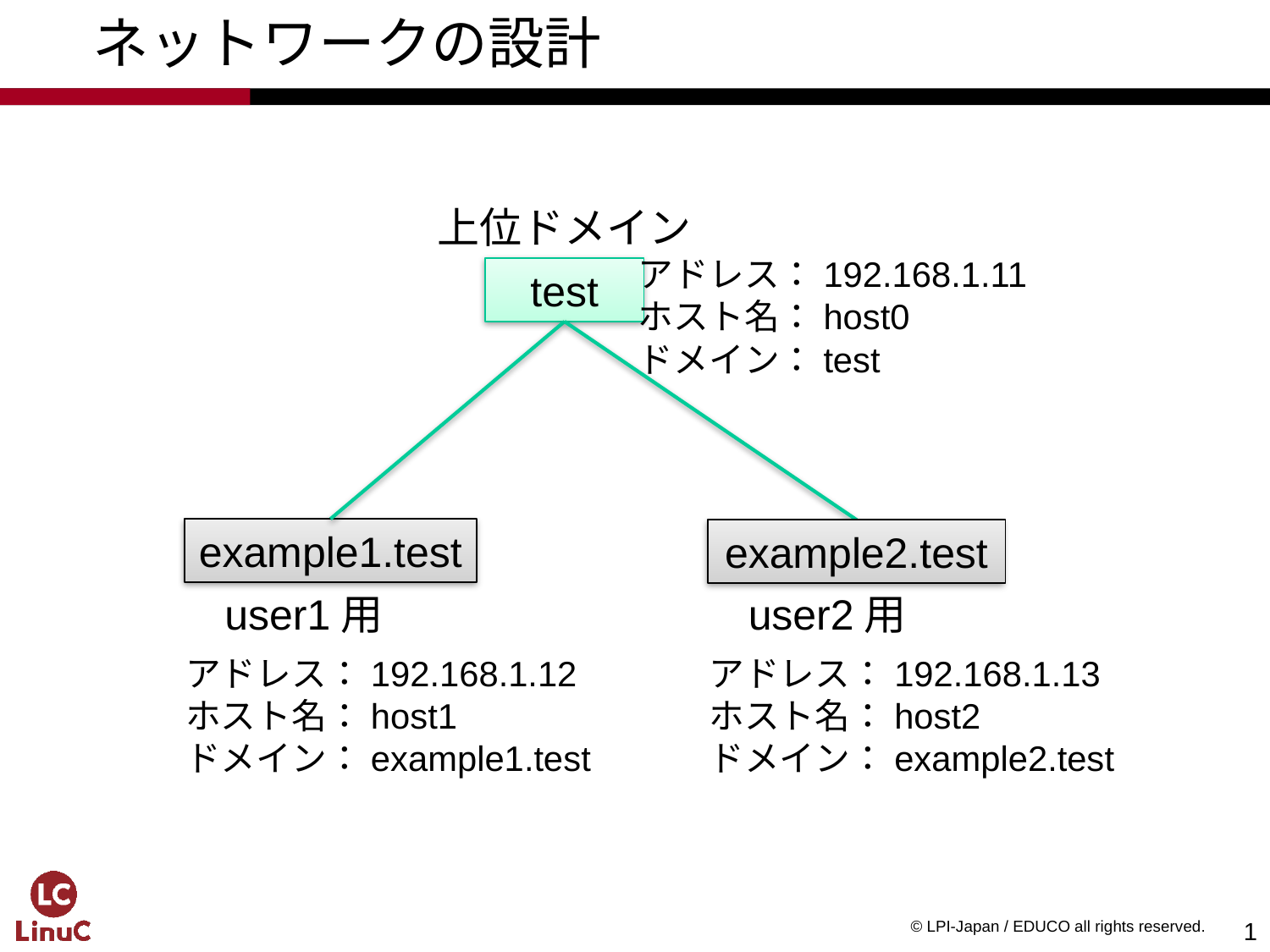

# ネットワークの設計
上位ドメイン
アドレス：192.168.1.11
ホスト名：host0
ドメイン：test
test
example1.test
example2.test
user1用
user2用
アドレス：192.168.1.12
ホスト名：host1
ドメイン：example1.test
アドレス：192.168.1.13
ホスト名：host2
ドメイン：example2.test